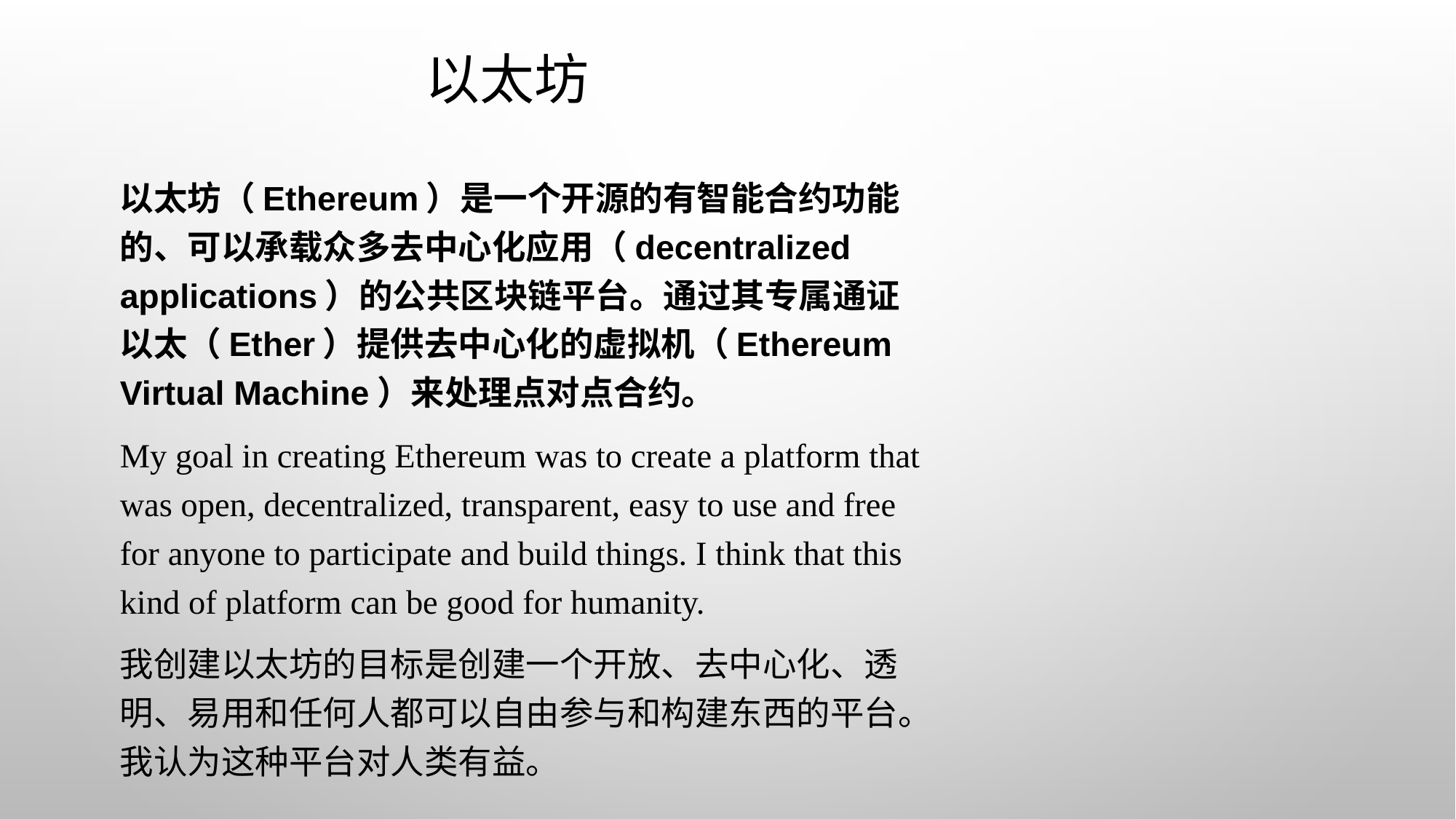

# 以太坊
以太坊（Ethereum）是一个开源的有智能合约功能的、可以承载众多去中心化应用（decentralized applications）的公共区块链平台。通过其专属通证以太（Ether）提供去中心化的虚拟机（Ethereum Virtual Machine）来处理点对点合约。
My goal in creating Ethereum was to create a platform that was open, decentralized, transparent, easy to use and free for anyone to participate and build things. I think that this kind of platform can be good for humanity.
我创建以太坊的目标是创建一个开放、去中心化、透明、易用和任何人都可以自由参与和构建东西的平台。我认为这种平台对人类有益。